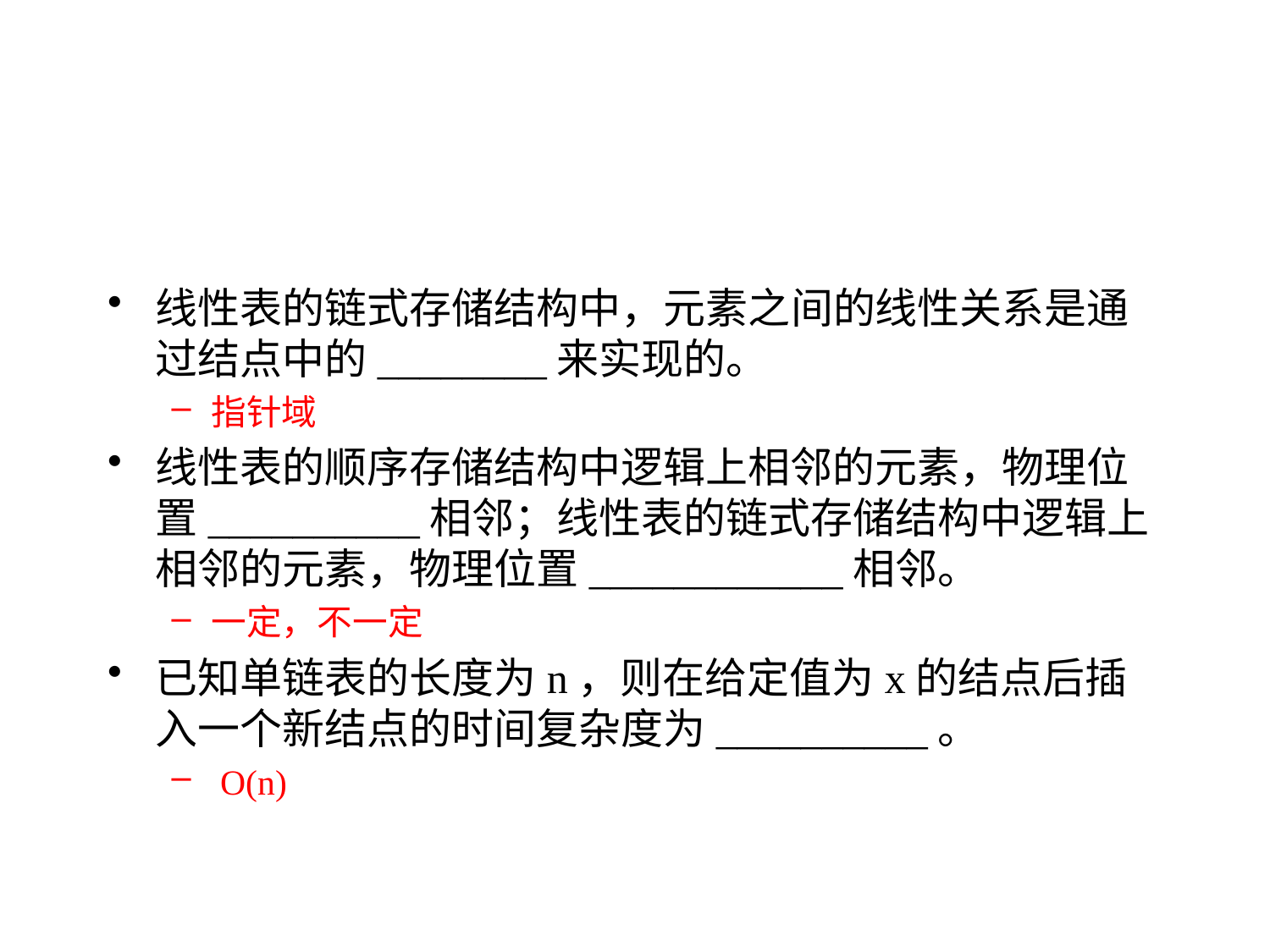

#
线性表的链式存储结构中，元素之间的线性关系是通过结点中的________来实现的。
指针域
线性表的顺序存储结构中逻辑上相邻的元素，物理位置__________相邻；线性表的链式存储结构中逻辑上相邻的元素，物理位置____________相邻。
一定，不一定
已知单链表的长度为n，则在给定值为x的结点后插入一个新结点的时间复杂度为__________。
 O(n)